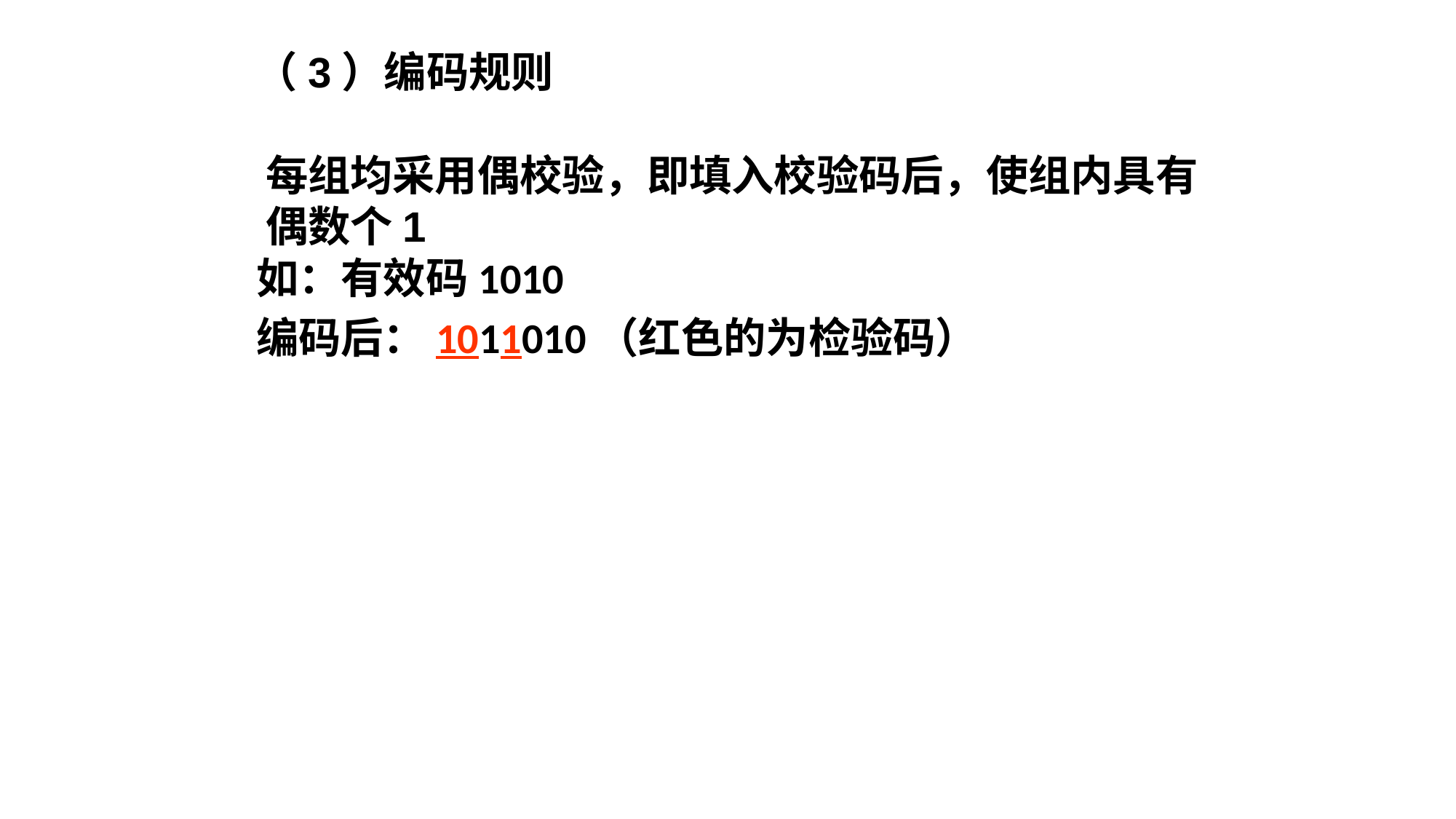

（3）编码规则
每组均采用偶校验，即填入校验码后，使组内具有偶数个1
如：有效码1010
编码后：1011010（红色的为检验码）